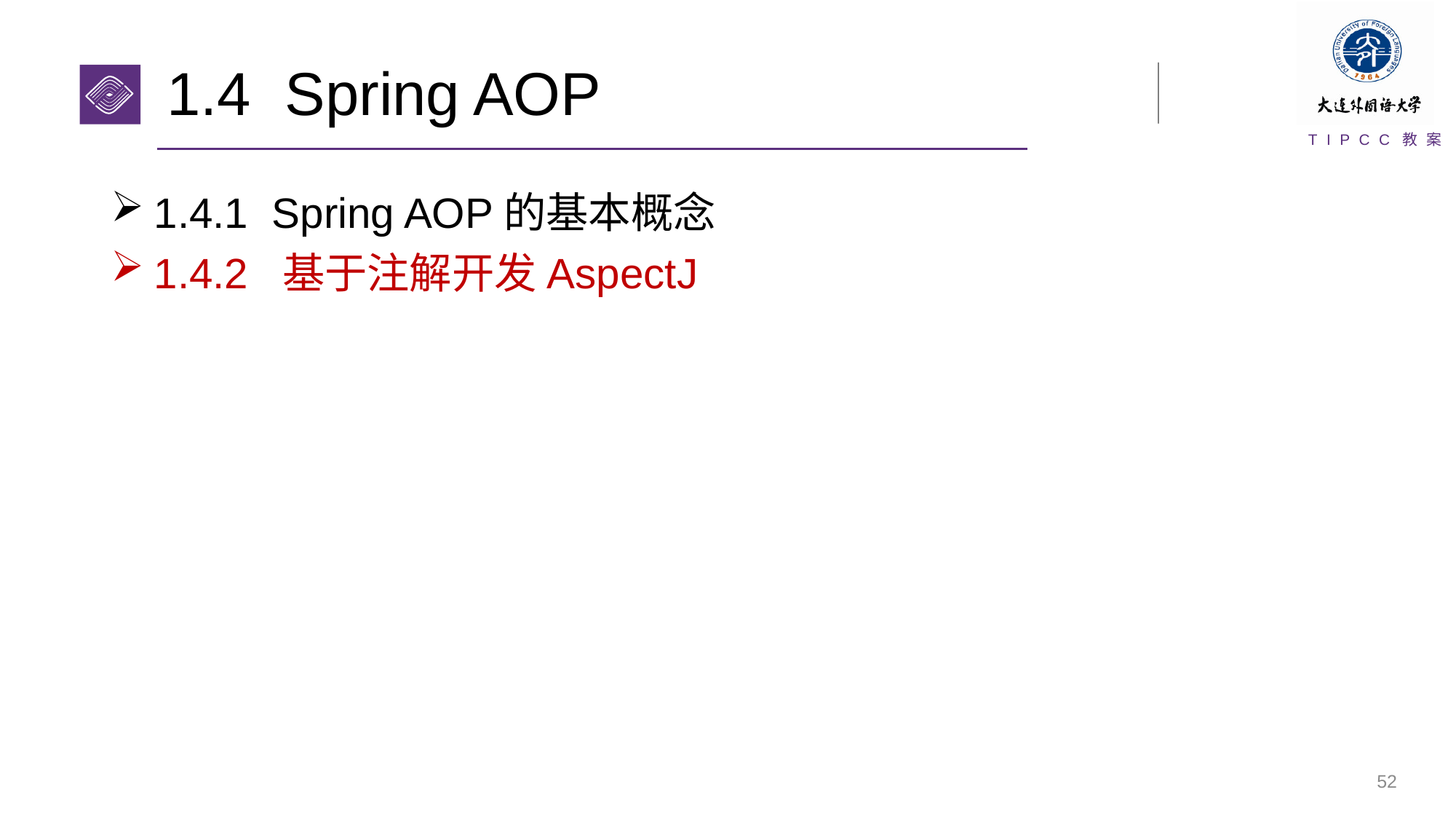

# 1.4  Spring AOP
1.4.1  Spring AOP的基本概念
1.4.2  基于注解开发AspectJ
52